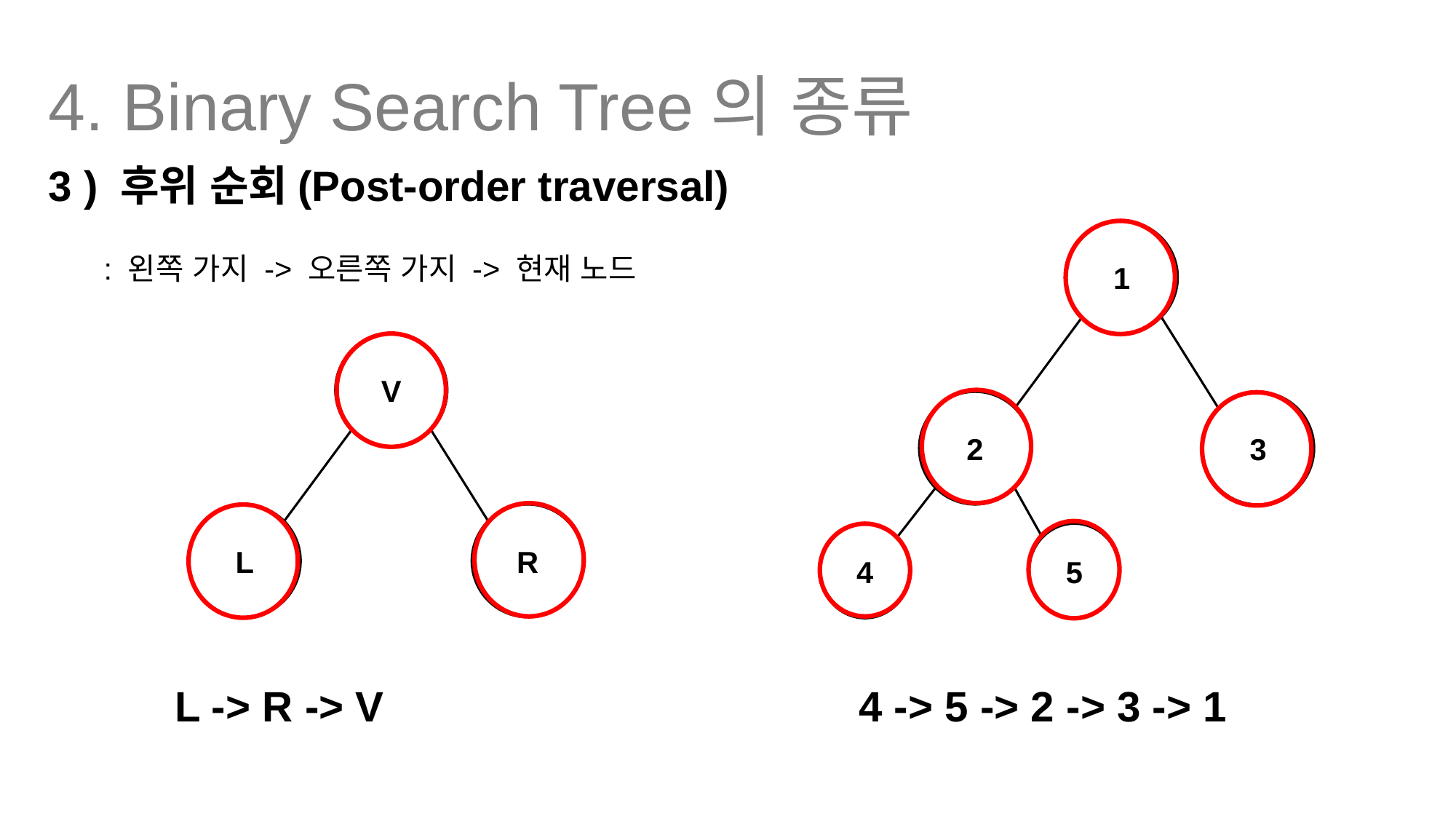

4. Binary Search Tree의 종류
3 ) 후위 순회(Post-order traversal)
1
2
3
4
5

: 왼쪽 가지 -> 오른쪽 가지 -> 현재 노드
V

L

R

L -> R -> V
4 -> 5 -> 2 -> 3 -> 1